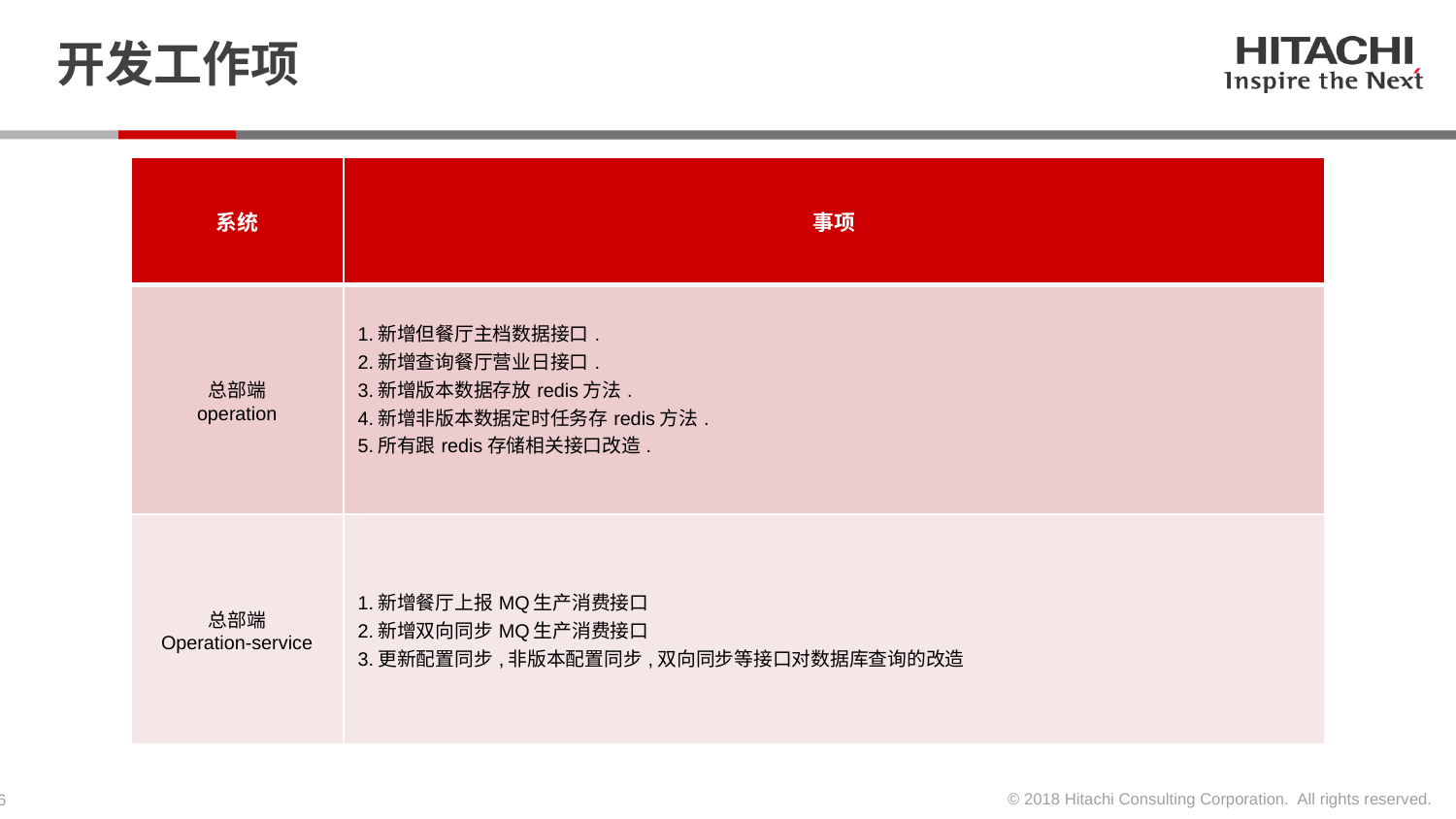

# 开发工作项
| 系统 | 事项 |
| --- | --- |
| 总部端 operation | 1.新增但餐厅主档数据接口. 2.新增查询餐厅营业日接口. 3.新增版本数据存放redis方法. 4.新增非版本数据定时任务存redis方法. 5.所有跟redis存储相关接口改造. |
| 总部端 Operation-service | 1.新增餐厅上报MQ生产消费接口 2.新增双向同步MQ生产消费接口 3.更新配置同步,非版本配置同步,双向同步等接口对数据库查询的改造 |